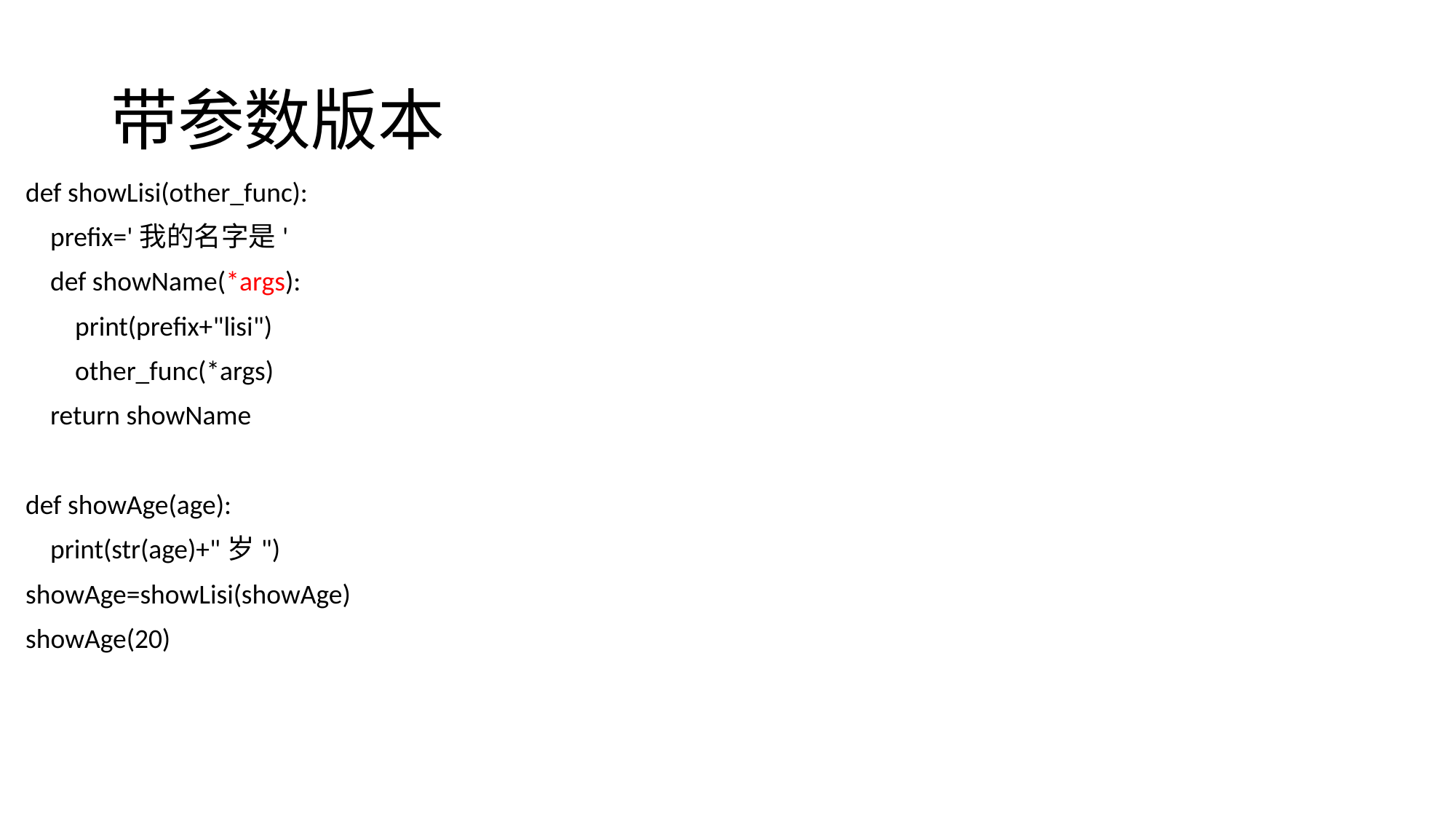

# 带参数版本
def showLisi(other_func):
    prefix='我的名字是'
    def showName(*args):
        print(prefix+"lisi")
        other_func(*args)
    return showName

def showAge(age):
    print(str(age)+"岁")
showAge=showLisi(showAge)
showAge(20)